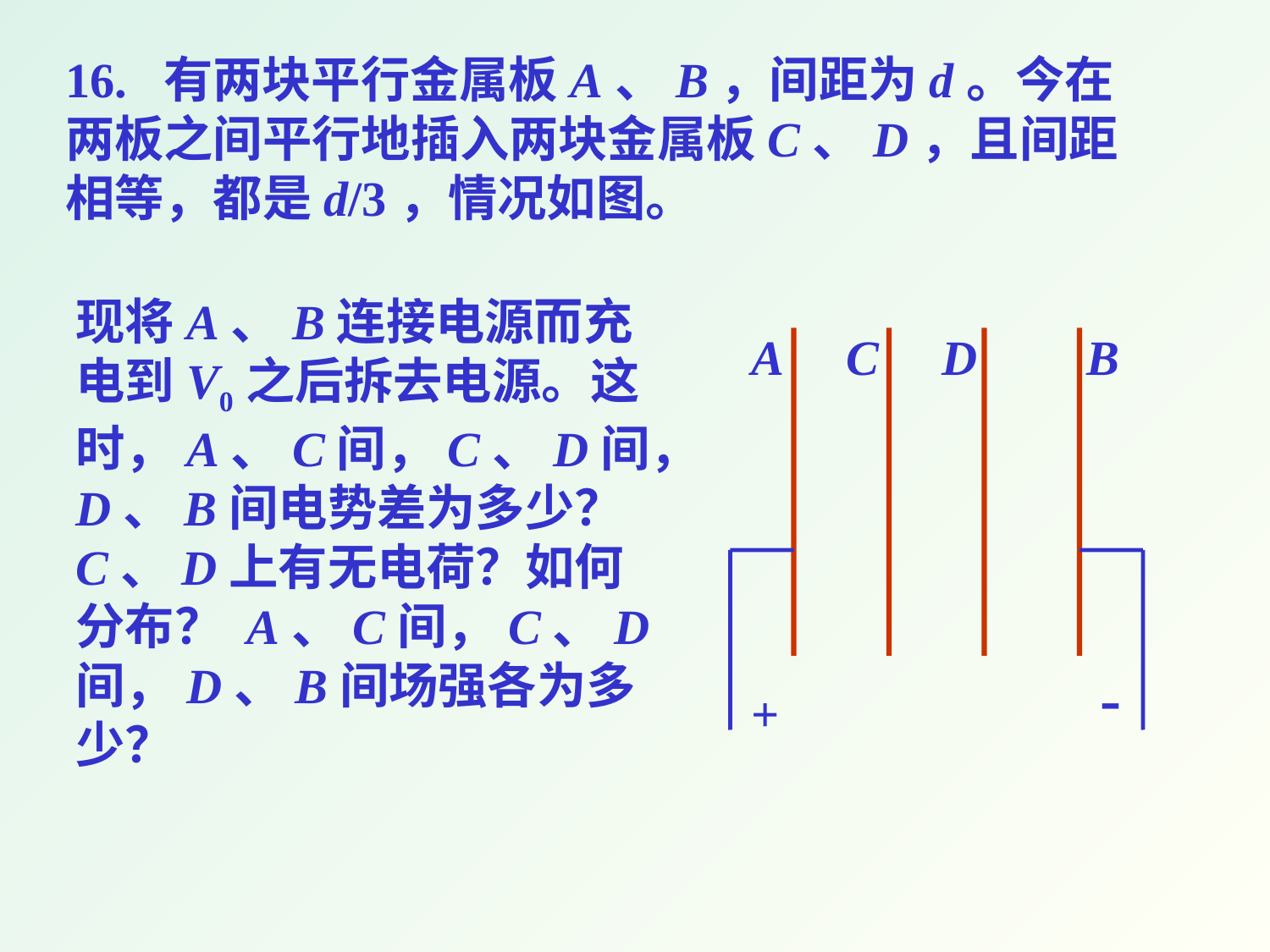

16.  有两块平行金属板A、B，间距为d。今在两板之间平行地插入两块金属板C、D，且间距相等，都是d/3，情况如图。
现将A、B连接电源而充电到V0之后拆去电源。这时，A、C间，C、D间，D、B间电势差为多少？C、D上有无电荷？如何分布？ A、C间，C、D间，D、B间场强各为多少？
A
C
D
B

-
+